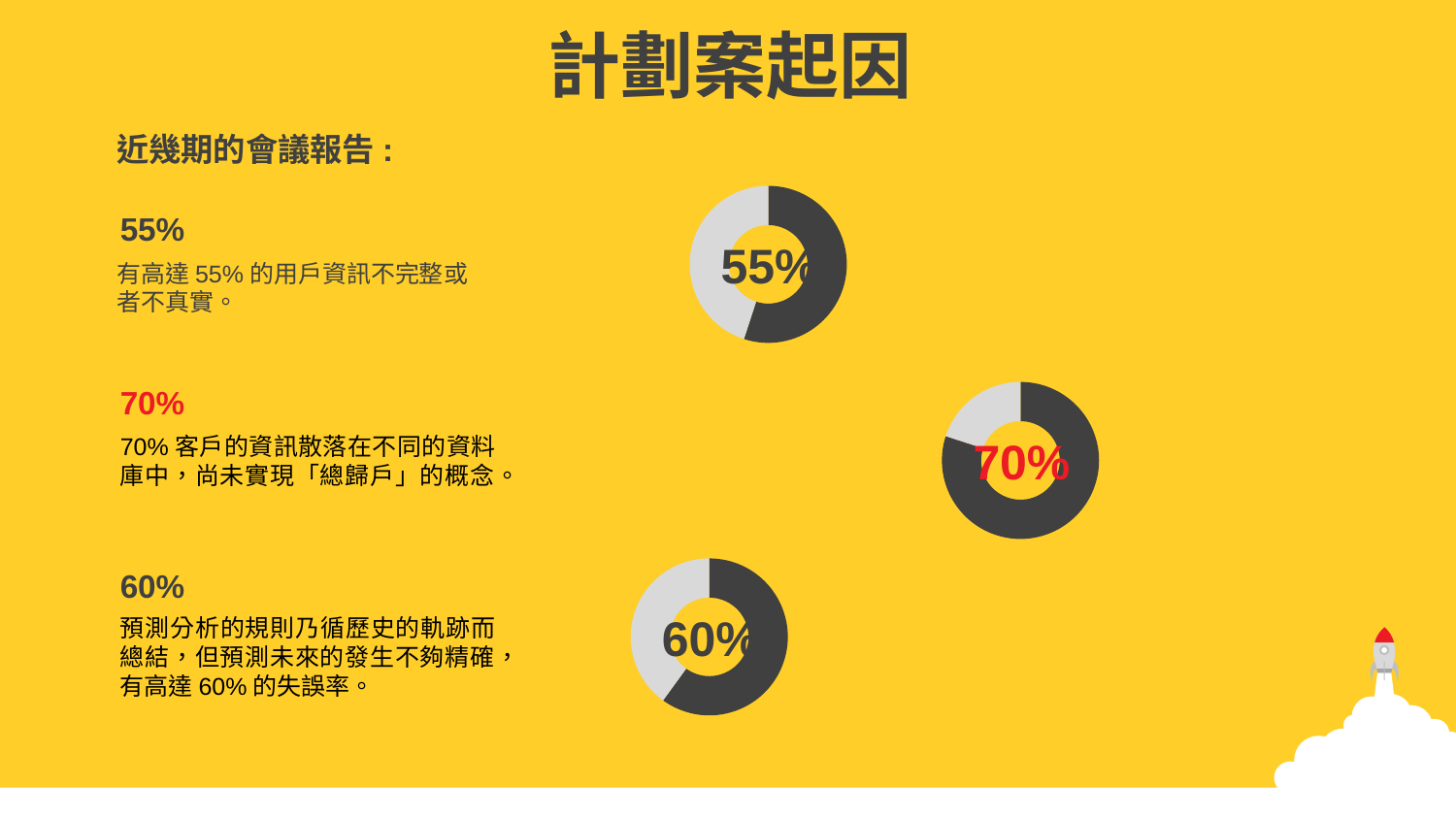

計劃案起因
近幾期的會議報告:

### Chart

| Category | Sales |
|---|---|
| 1st Qtr | 55.0 |
| 2nd Qtr | 45.0 |
55%
有高達55%的用戶資訊不完整或者不真實。
55%
70%
70%客戶的資訊散落在不同的資料庫中，尚未實現「總歸戶」的概念。

### Chart

| Category | Sales |
|---|---|
| 1st Qtr | 80.0 |
| 2nd Qtr | 20.0 |
70%
60%
預測分析的規則乃循歷史的軌跡而總結，但預測未來的發生不夠精確，
有高達60%的失誤率。

### Chart

| Category | Sales |
|---|---|
| 1st Qtr | 60.0 |
| 2nd Qtr | 40.0 |
60%